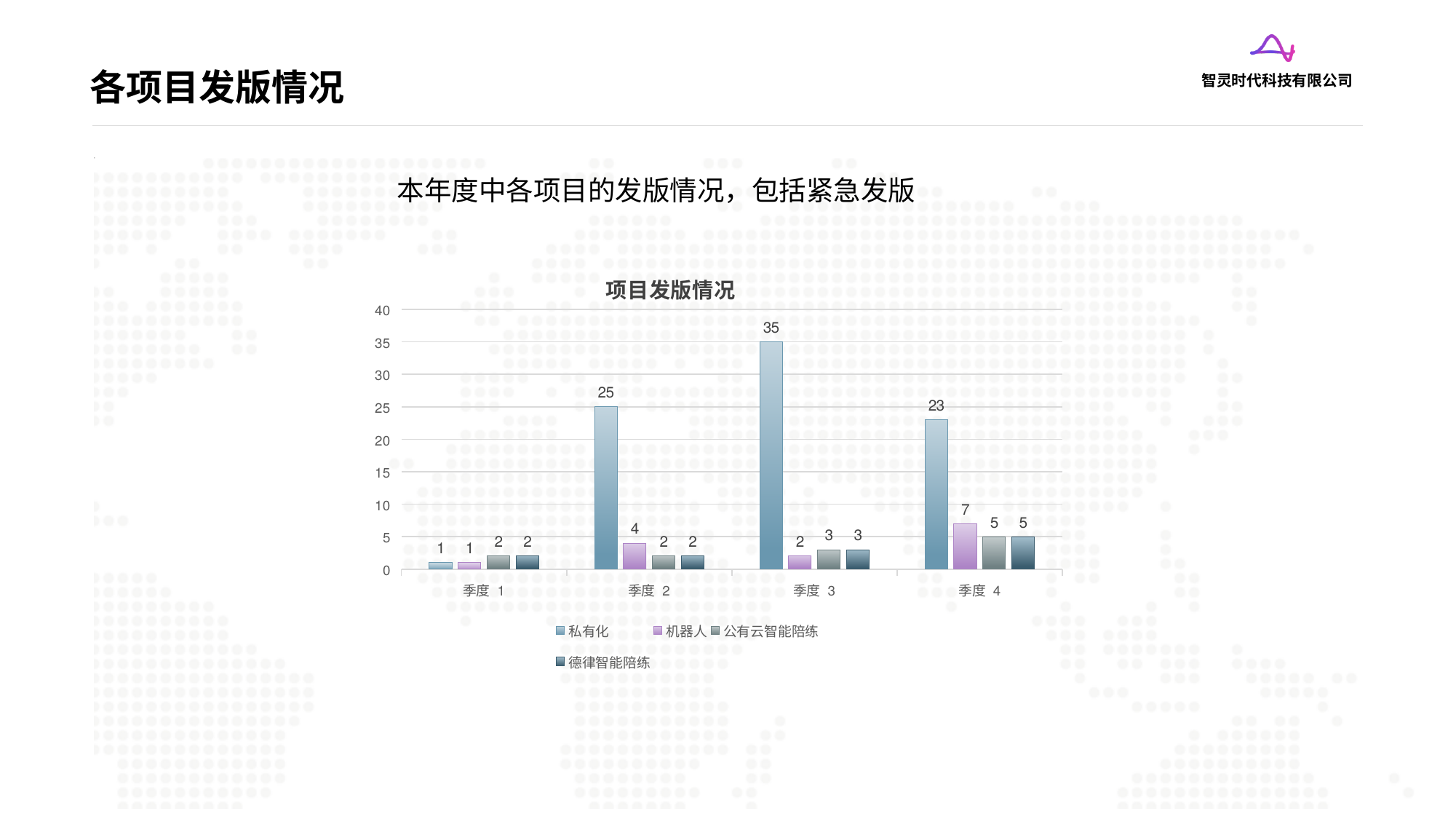

# 各项目发版情况
本年度中各项目的发版情况，包括紧急发版

### Chart: 项目发版情况

| Category | 私有化 | 机器人 | 公有云智能陪练 | 德律智能陪练 |
|---|---|---|---|---|
| 季度 1 | 1.0 | 1.0 | 2.0 | 2.0 |
| 季度 2 | 25.0 | 4.0 | 2.0 | 2.0 |
| 季度 3 | 35.0 | 2.0 | 3.0 | 3.0 |
| 季度 4 | 23.0 | 7.0 | 5.0 | 5.0 |